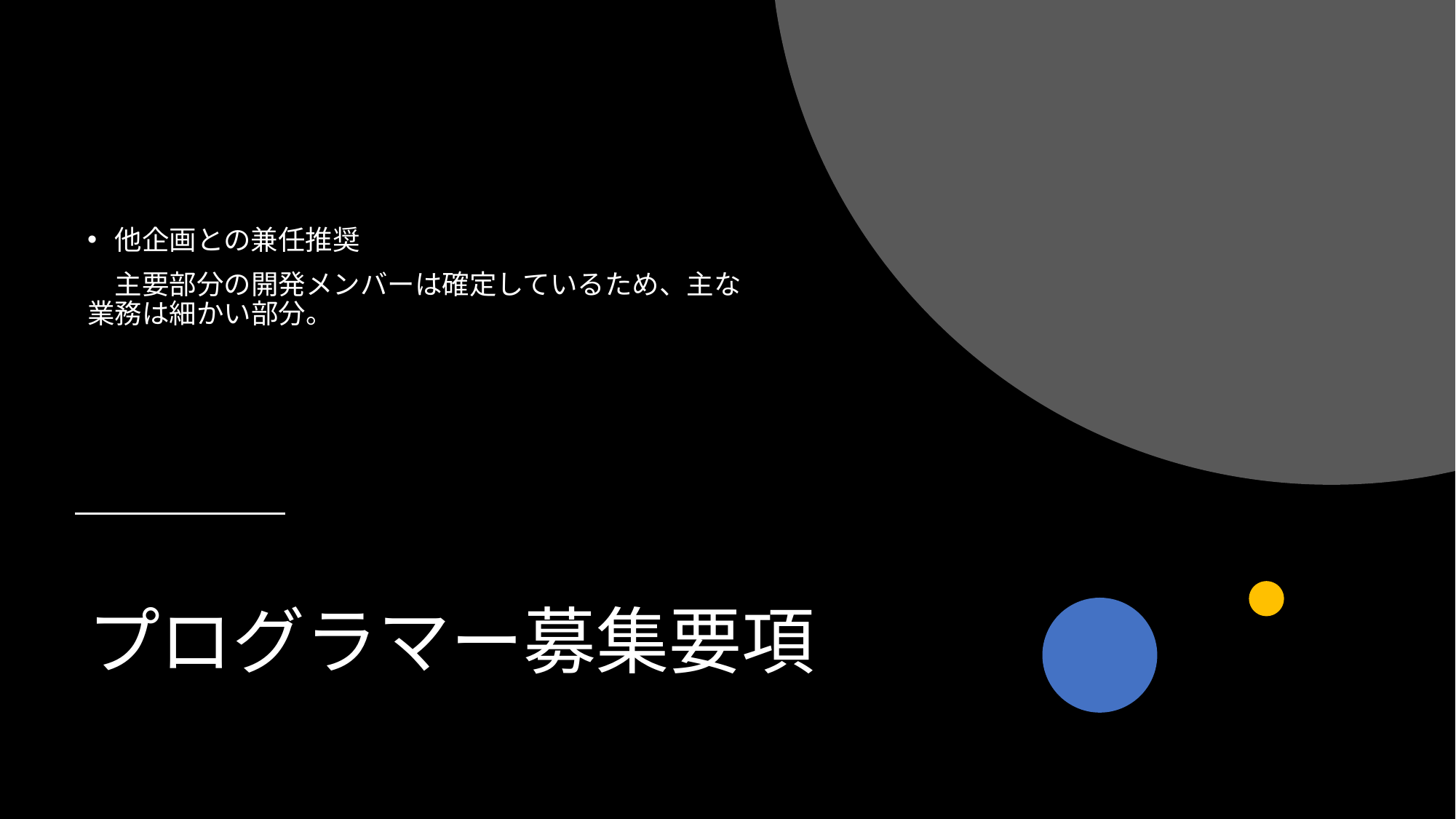

他企画との兼任推奨
　主要部分の開発メンバーは確定しているため、主な業務は細かい部分。
# プログラマー募集要項